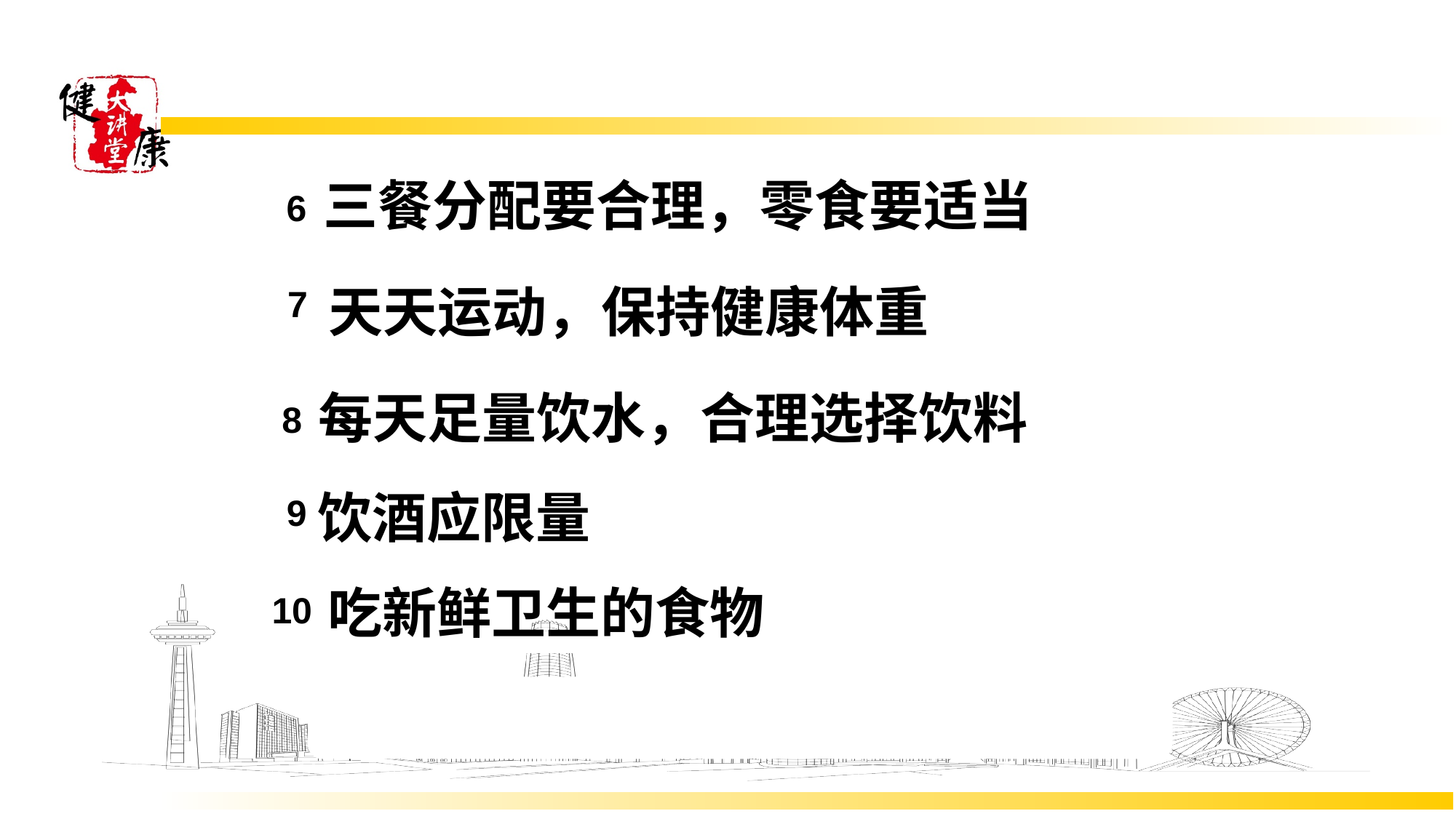

三餐分配要合理，零食要适当
6
天天运动，保持健康体重
7
每天足量饮水，合理选择饮料
8
饮酒应限量
9
吃新鲜卫生的食物

10